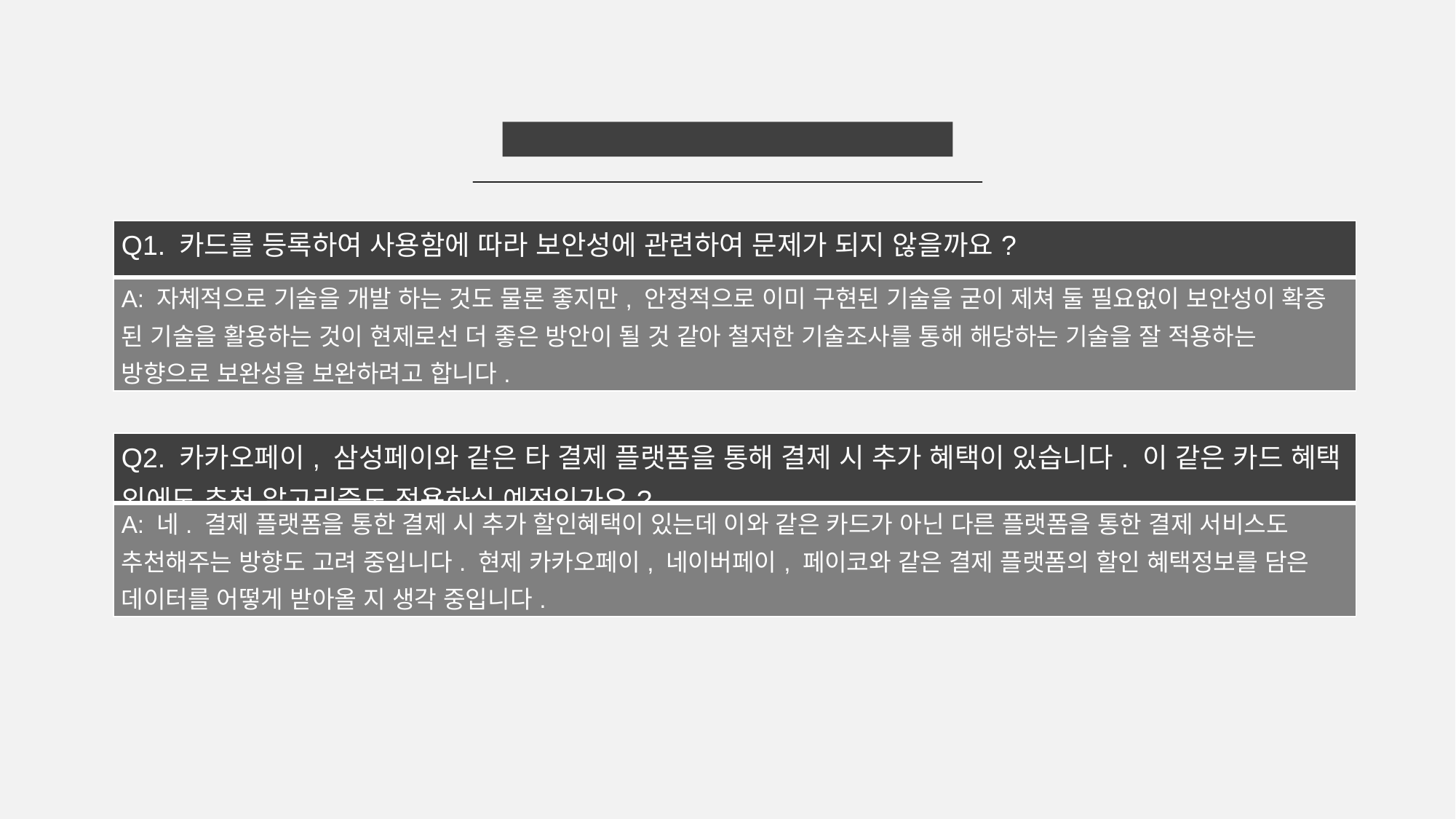

05.질의 응답

| Q1. 카드를 등록하여 사용함에 따라 보안성에 관련하여 문제가 되지 않을까요? |
| --- |
| A: 자체적으로 기술을 개발 하는 것도 물론 좋지만, 안정적으로 이미 구현된 기술을 굳이 제쳐 둘 필요없이 보안성이 확증 된 기술을 활용하는 것이 현제로선 더 좋은 방안이 될 것 같아 철저한 기술조사를 통해 해당하는 기술을 잘 적용하는 방향으로 보완성을 보완하려고 합니다. |
| Q2. 카카오페이, 삼성페이와 같은 타 결제 플랫폼을 통해 결제 시 추가 혜택이 있습니다. 이 같은 카드 혜택 외에도 추천 알고리즘도 적용하실 예정인가요? |
| --- |
| A: 네. 결제 플랫폼을 통한 결제 시 추가 할인혜택이 있는데 이와 같은 카드가 아닌 다른 플랫폼을 통한 결제 서비스도 추천해주는 방향도 고려 중입니다. 현제 카카오페이, 네이버페이, 페이코와 같은 결제 플랫폼의 할인 혜택정보를 담은 데이터를 어떻게 받아올 지 생각 중입니다. |